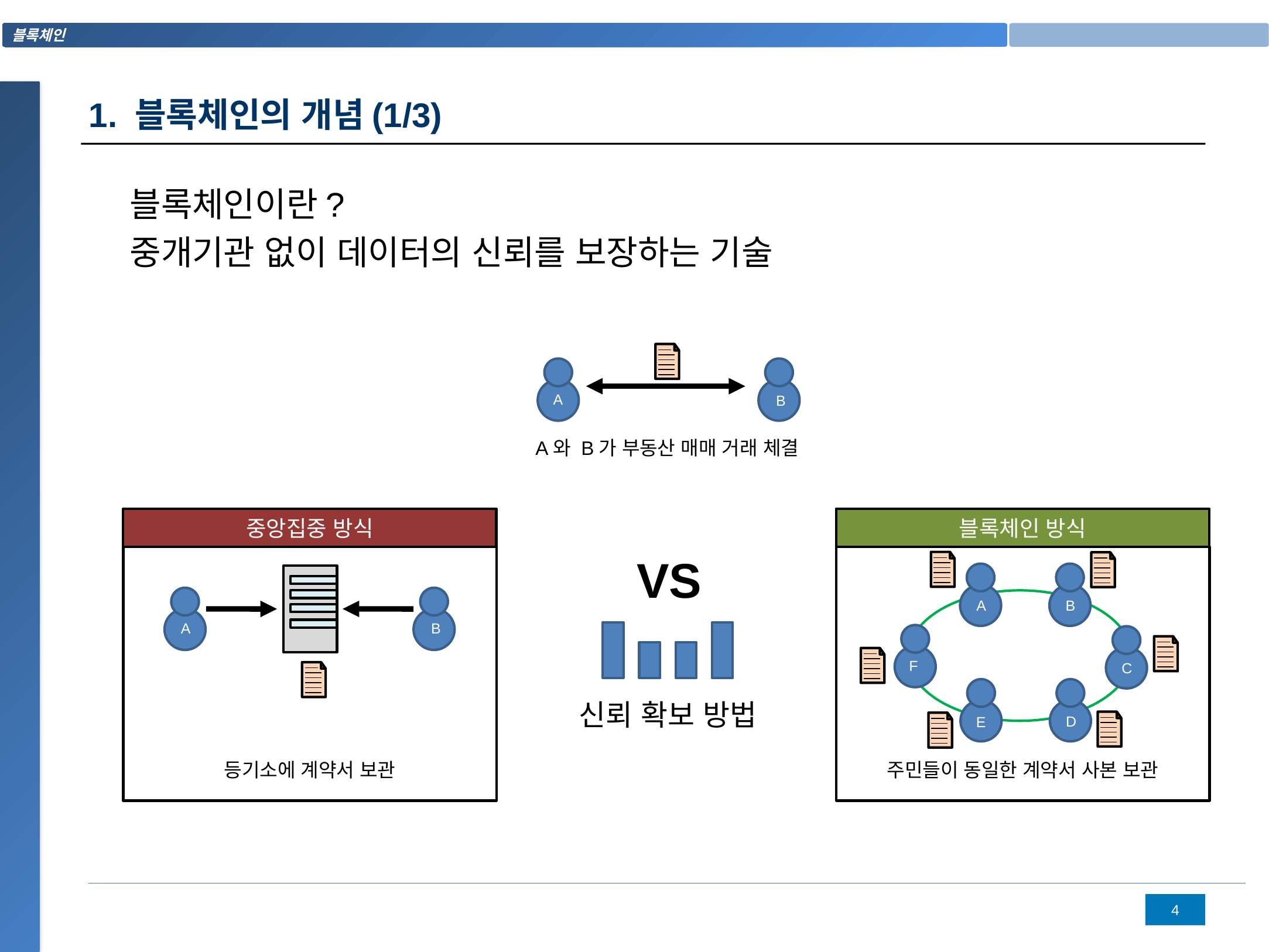

1. 블록체인의 개념(1/3)

블록체인이란?
중개기관 없이 데이터의 신뢰를 보장하는 기술

A
B
A와 B가 부동산 매매 거래 체결
중앙집중 방식
블록체인 방식
VS

B
A
A
B

F
C

신뢰 확보 방법
D
E

등기소에 계약서 보관
주민들이 동일한 계약서 사본 보관
4